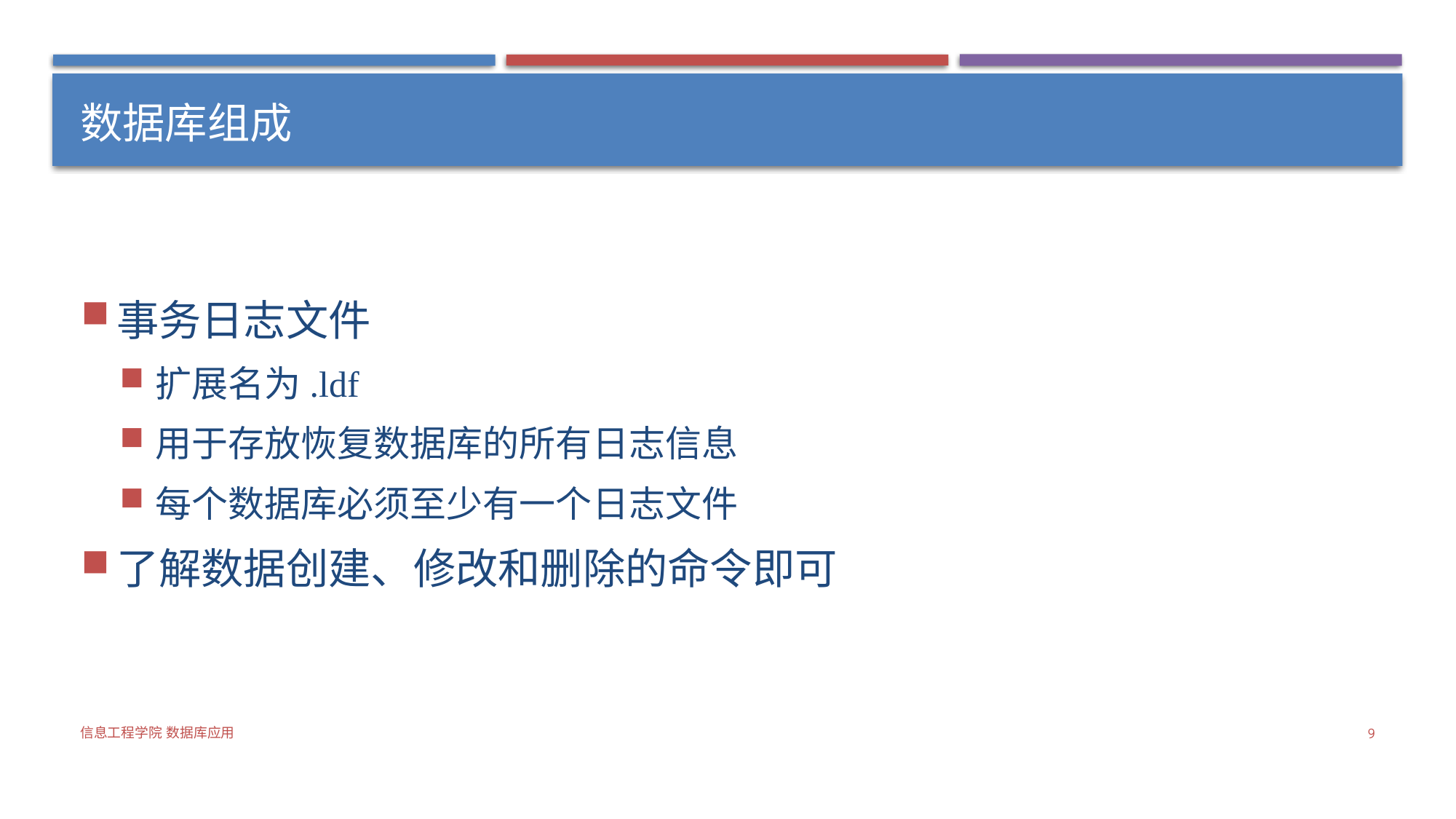

# 数据库组成
事务日志文件
扩展名为.ldf
用于存放恢复数据库的所有日志信息
每个数据库必须至少有一个日志文件
了解数据创建、修改和删除的命令即可
信息工程学院 数据库应用
9